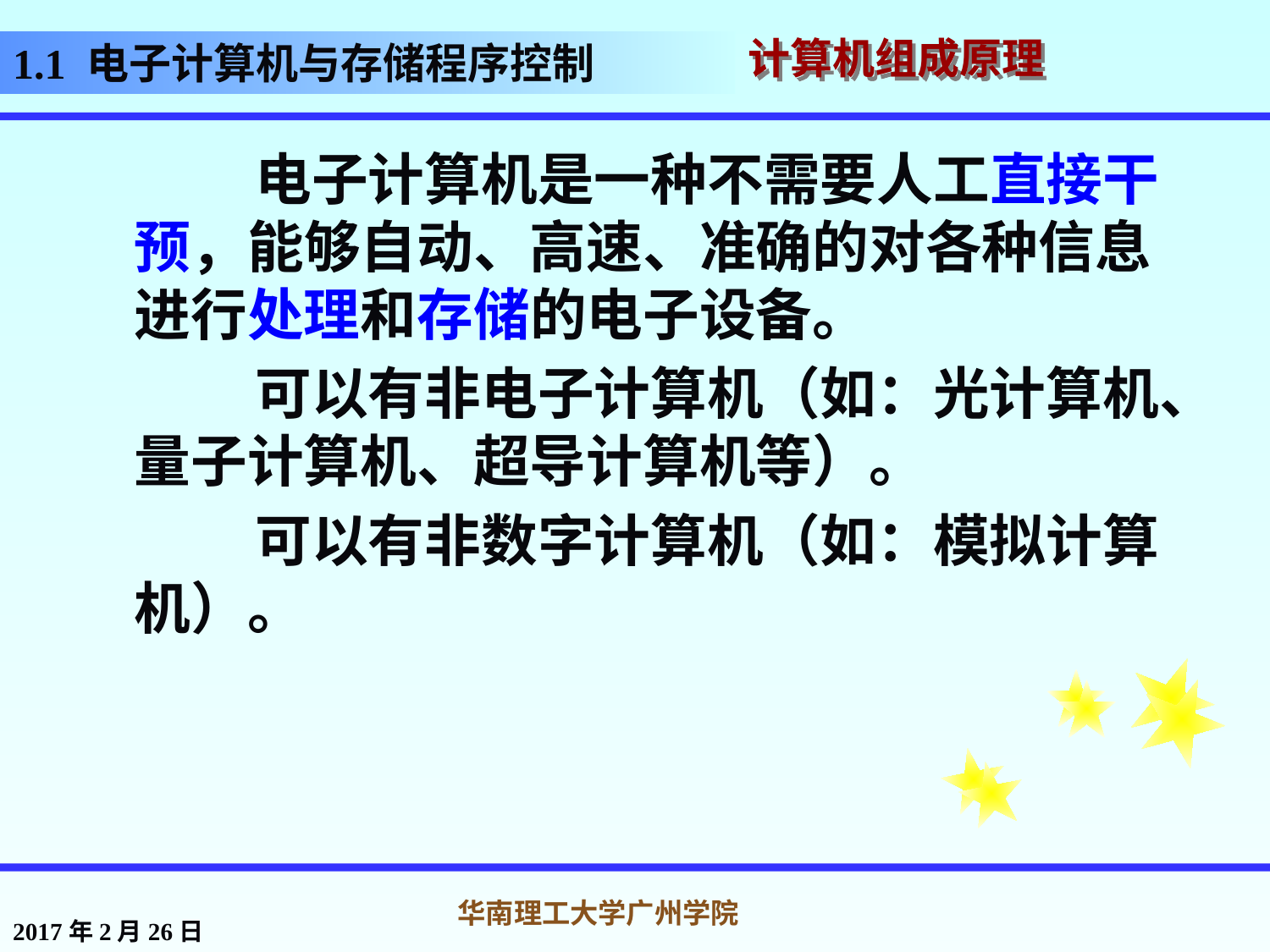

1.1 电子计算机与存储程序控制
            电子计算机是一种不需要人工直接干预，能够自动、高速、准确的对各种信息进行处理和存储的电子设备。
            可以有非电子计算机（如：光计算机、量子计算机、超导计算机等）。
            可以有非数字计算机（如：模拟计算机）。
2017年2月26日